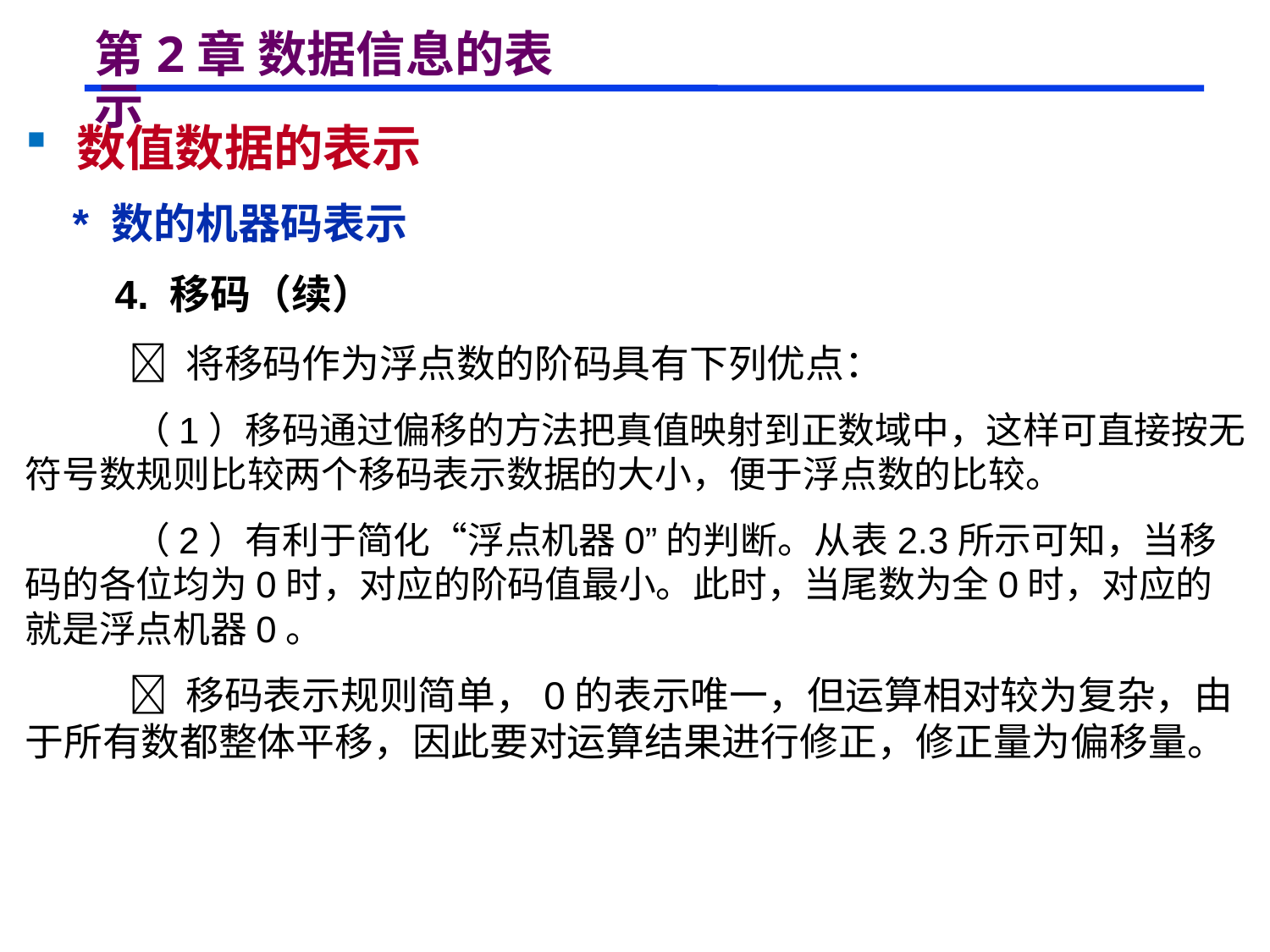

# 第2章 数据信息的表示
 数值数据的表示
    * 数的机器码表示
        4. 移码（续）
            • 将移码作为浮点数的阶码具有下列优点：
            （1）移码通过偏移的方法把真值映射到正数域中，这样可直接按无符号数规则比较两个移码表示数据的大小，便于浮点数的比较。
            （2）有利于简化“浮点机器0”的判断。从表2.3所示可知，当移码的各位均为0时，对应的阶码值最小。此时，当尾数为全0时，对应的就是浮点机器0。
            • 移码表示规则简单，0的表示唯一，但运算相对较为复杂，由于所有数都整体平移，因此要对运算结果进行修正，修正量为偏移量。